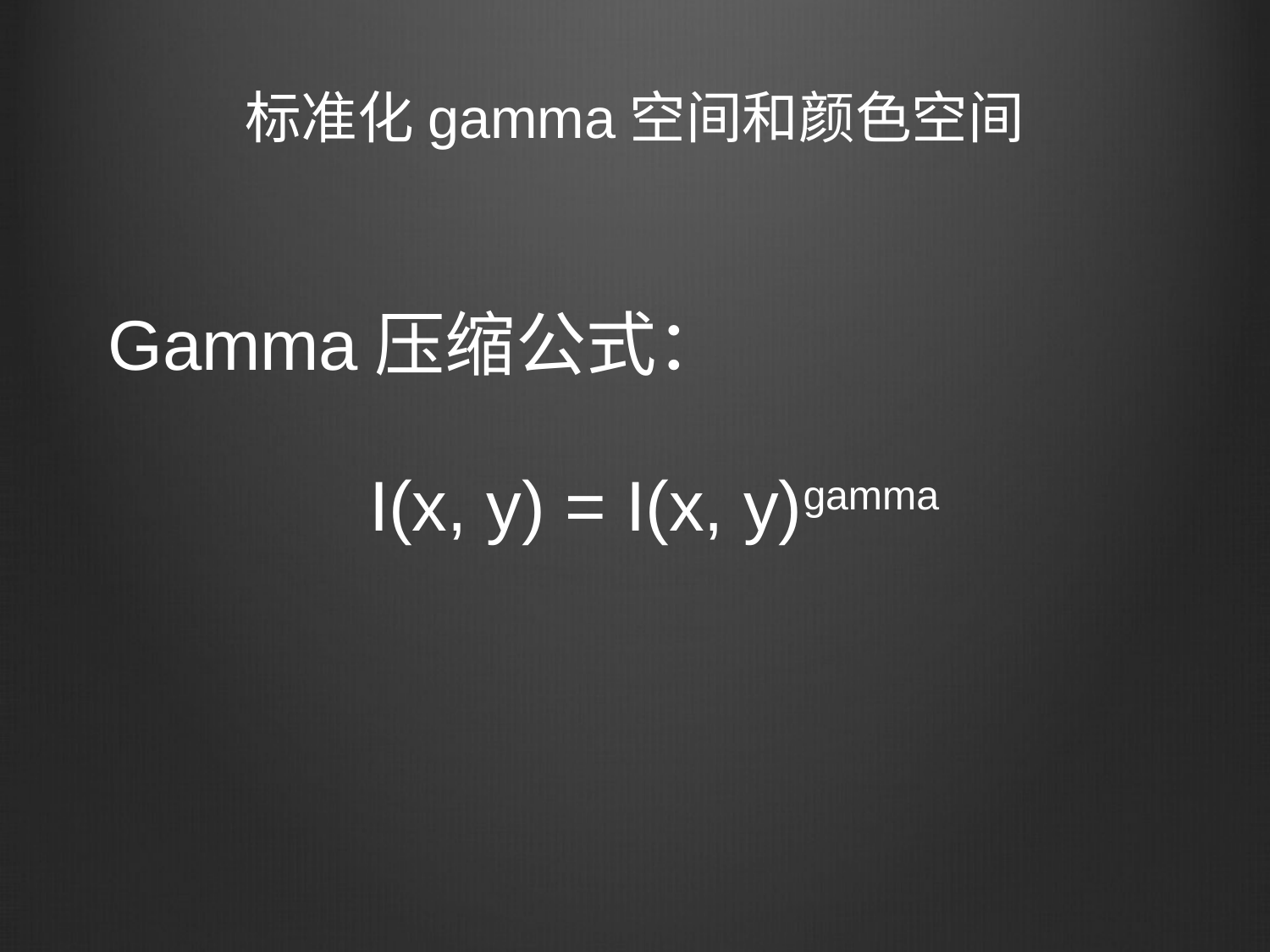

# 标准化gamma空间和颜色空间
Gamma压缩公式：

           I(x, y) = I(x, y)gamma